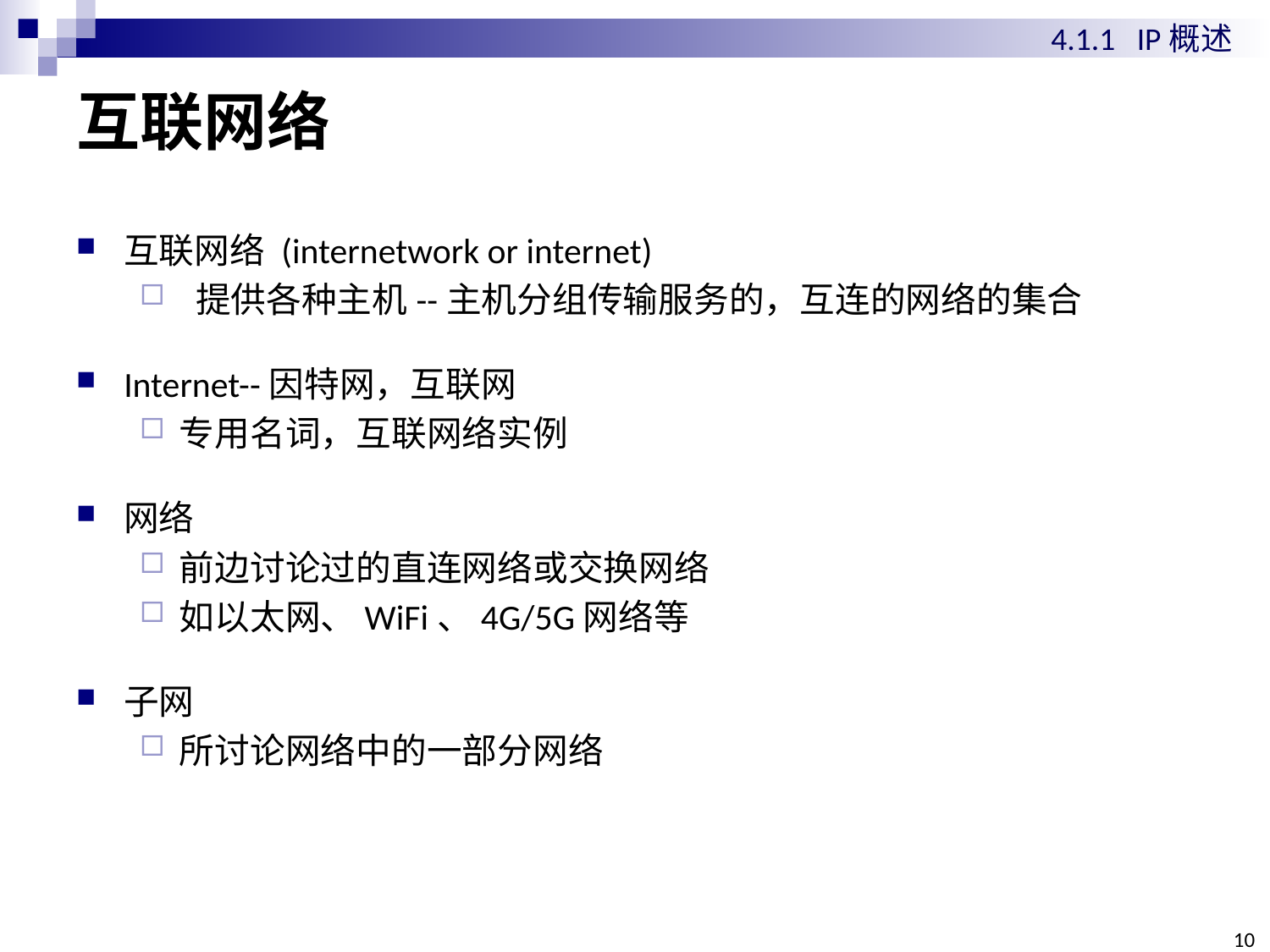

4.1.1   IP概述
# 互联网络
互联网络 (internetwork or internet)
 提供各种主机--主机分组传输服务的，互连的网络的集合
Internet--因特网，互联网
专用名词，互联网络实例
网络
前边讨论过的直连网络或交换网络
如以太网、WiFi、4G/5G网络等
子网
所讨论网络中的一部分网络

10